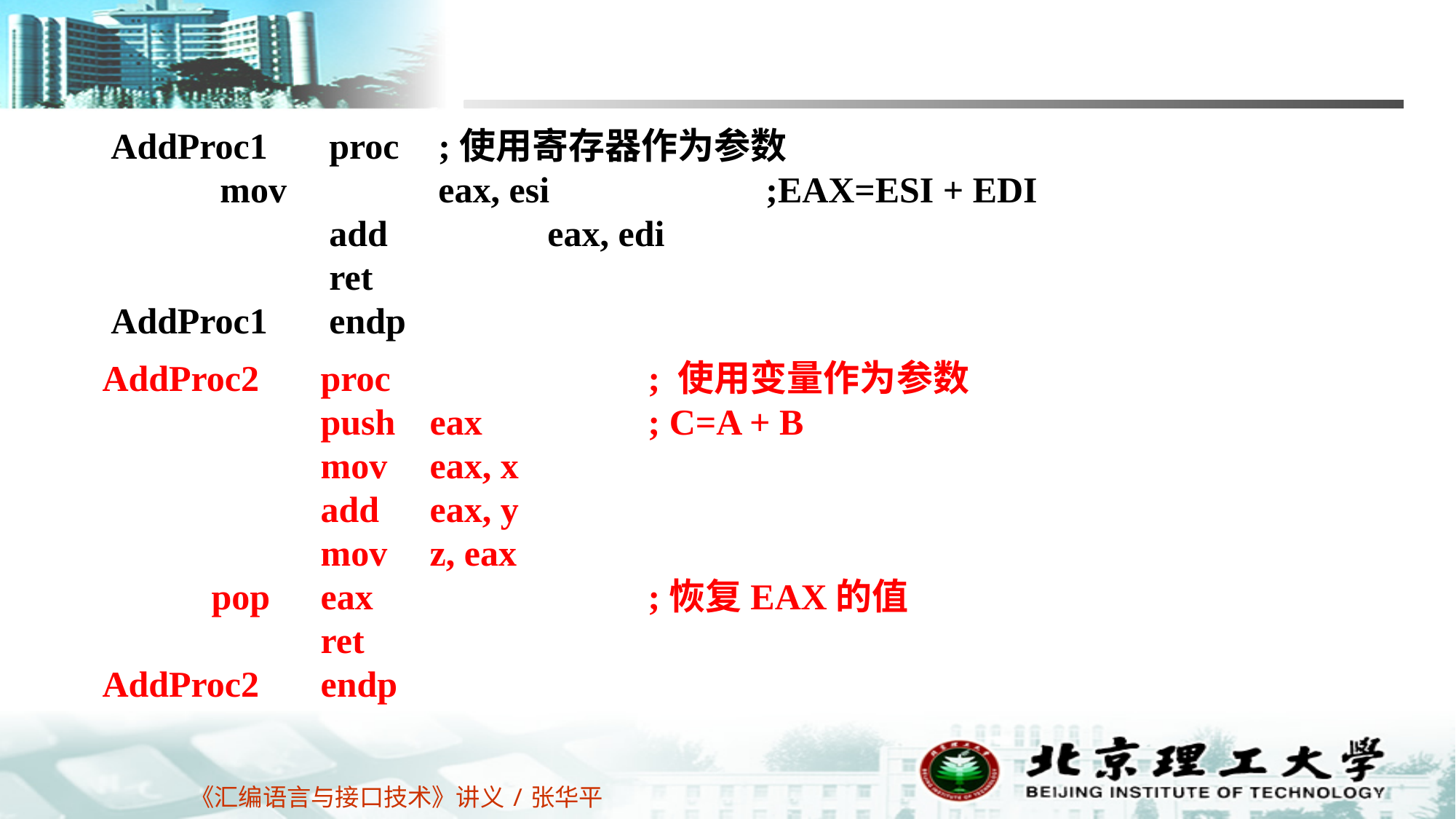

AddProc1    	proc 	;使用寄存器作为参数
           	mov  		eax, esi              	;EAX=ESI + EDI
            	add  		eax, edi
            	ret
AddProc1     	endp
AddProc2    	proc                            	; 使用变量作为参数
            	push	eax                	; C=A + B
            	mov 	eax, x
            	add 	eax, y
            	mov	z, eax
          	pop 	eax            		;恢复EAX的值
            	ret
AddProc2   	endp